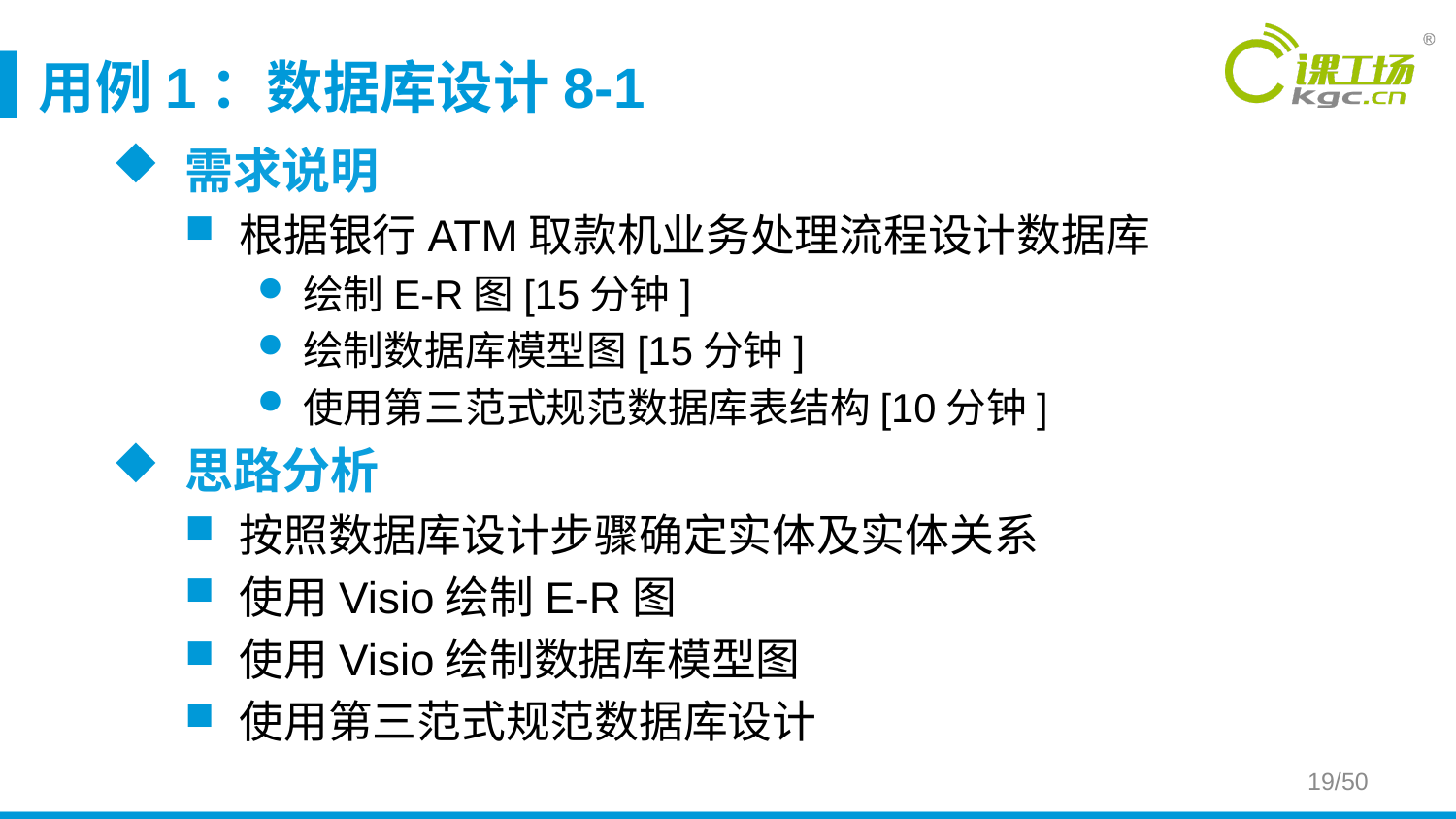

# 用例1：数据库设计8-1
需求说明
根据银行ATM取款机业务处理流程设计数据库
绘制E-R图[15分钟]
绘制数据库模型图[15分钟]
使用第三范式规范数据库表结构[10分钟]
思路分析
按照数据库设计步骤确定实体及实体关系
使用Visio绘制E-R图
使用Visio绘制数据库模型图
使用第三范式规范数据库设计

19/50